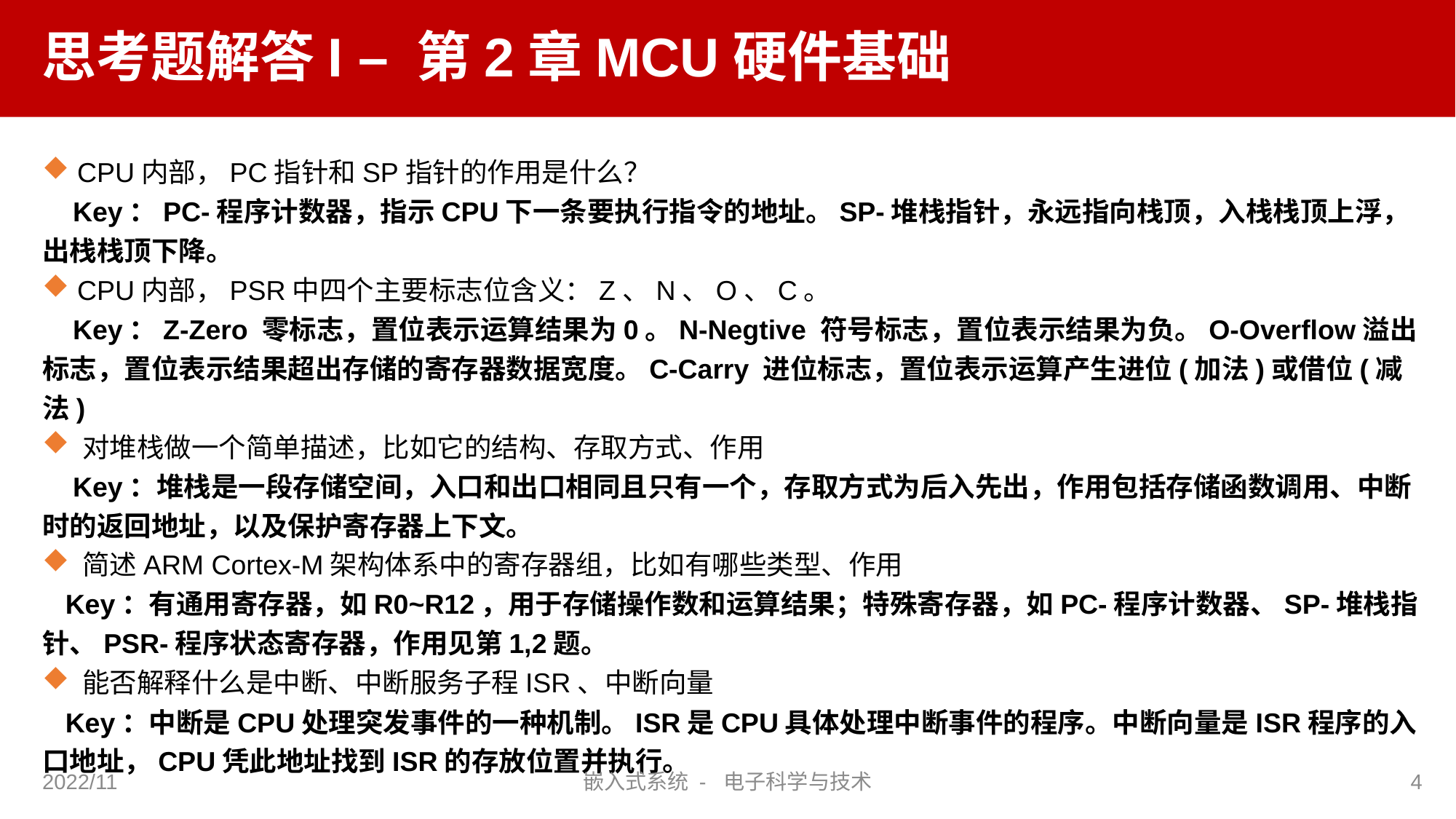

# 思考题解答I – 第2章MCU硬件基础
 CPU内部，PC指针和SP指针的作用是什么？
    Key：PC-程序计数器，指示CPU下一条要执行指令的地址。SP-堆栈指针，永远指向栈顶，入栈栈顶上浮，出栈栈顶下降。
 CPU内部，PSR中四个主要标志位含义：Z、N、O、C。
    Key：Z-Zero 零标志，置位表示运算结果为0。N-Negtive 符号标志，置位表示结果为负。O-Overflow溢出标志，置位表示结果超出存储的寄存器数据宽度。C-Carry 进位标志，置位表示运算产生进位(加法)或借位(减法)
 对堆栈做一个简单描述，比如它的结构、存取方式、作用
    Key：堆栈是一段存储空间，入口和出口相同且只有一个，存取方式为后入先出，作用包括存储函数调用、中断时的返回地址，以及保护寄存器上下文。
 简述ARM Cortex-M架构体系中的寄存器组，比如有哪些类型、作用
   Key：有通用寄存器，如R0~R12，用于存储操作数和运算结果；特殊寄存器，如PC-程序计数器、SP-堆栈指针、PSR-程序状态寄存器，作用见第1,2题。
 能否解释什么是中断、中断服务子程ISR、中断向量
   Key：中断是CPU处理突发事件的一种机制。ISR是CPU具体处理中断事件的程序。中断向量是ISR程序的入口地址，CPU凭此地址找到ISR的存放位置并执行。
2022/11
嵌入式系统 -  电子科学与技术
4